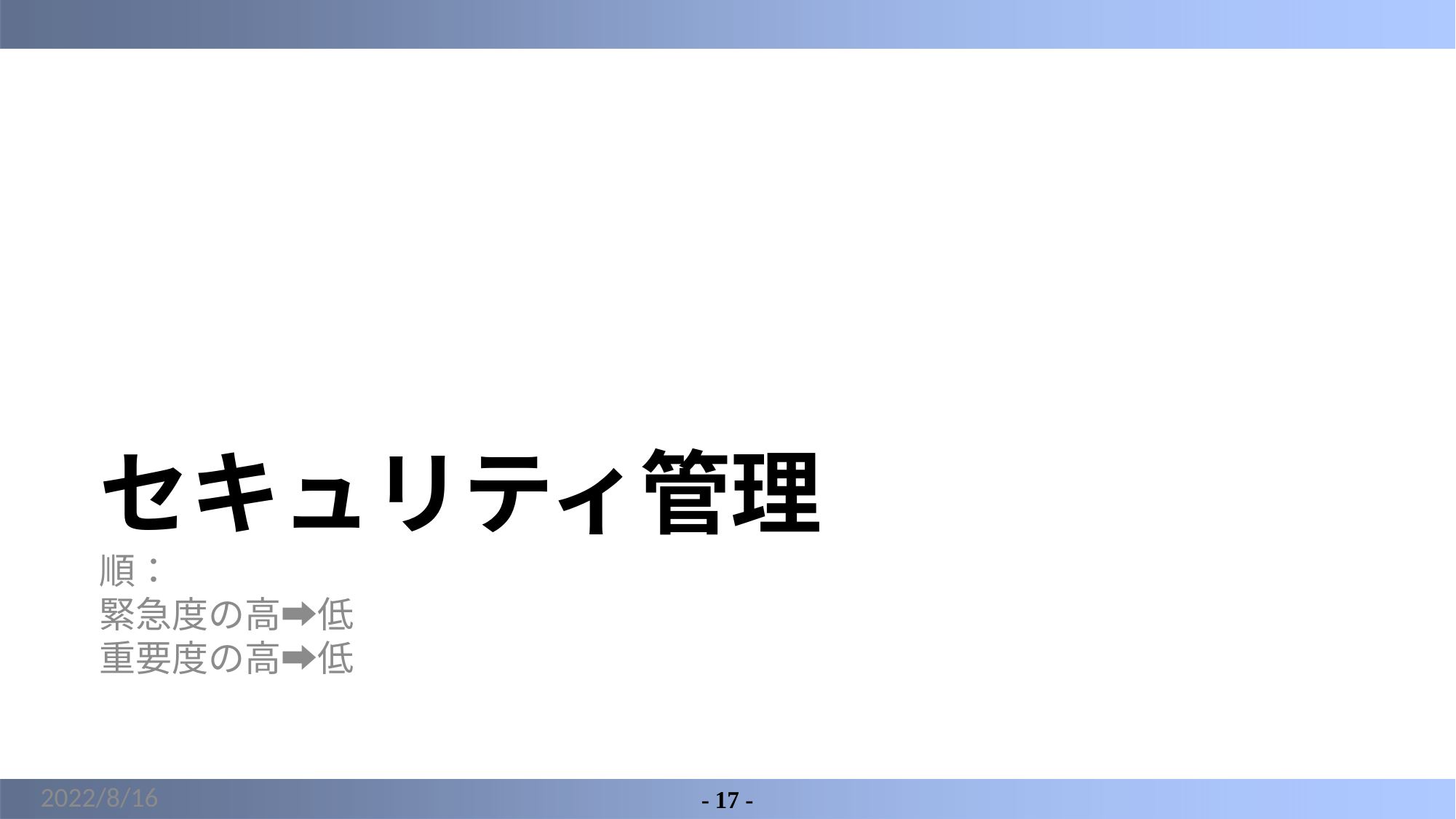

# セキュリティ管理
順：
緊急度の高➡低
重要度の高➡低

2022/8/16
- 17 -